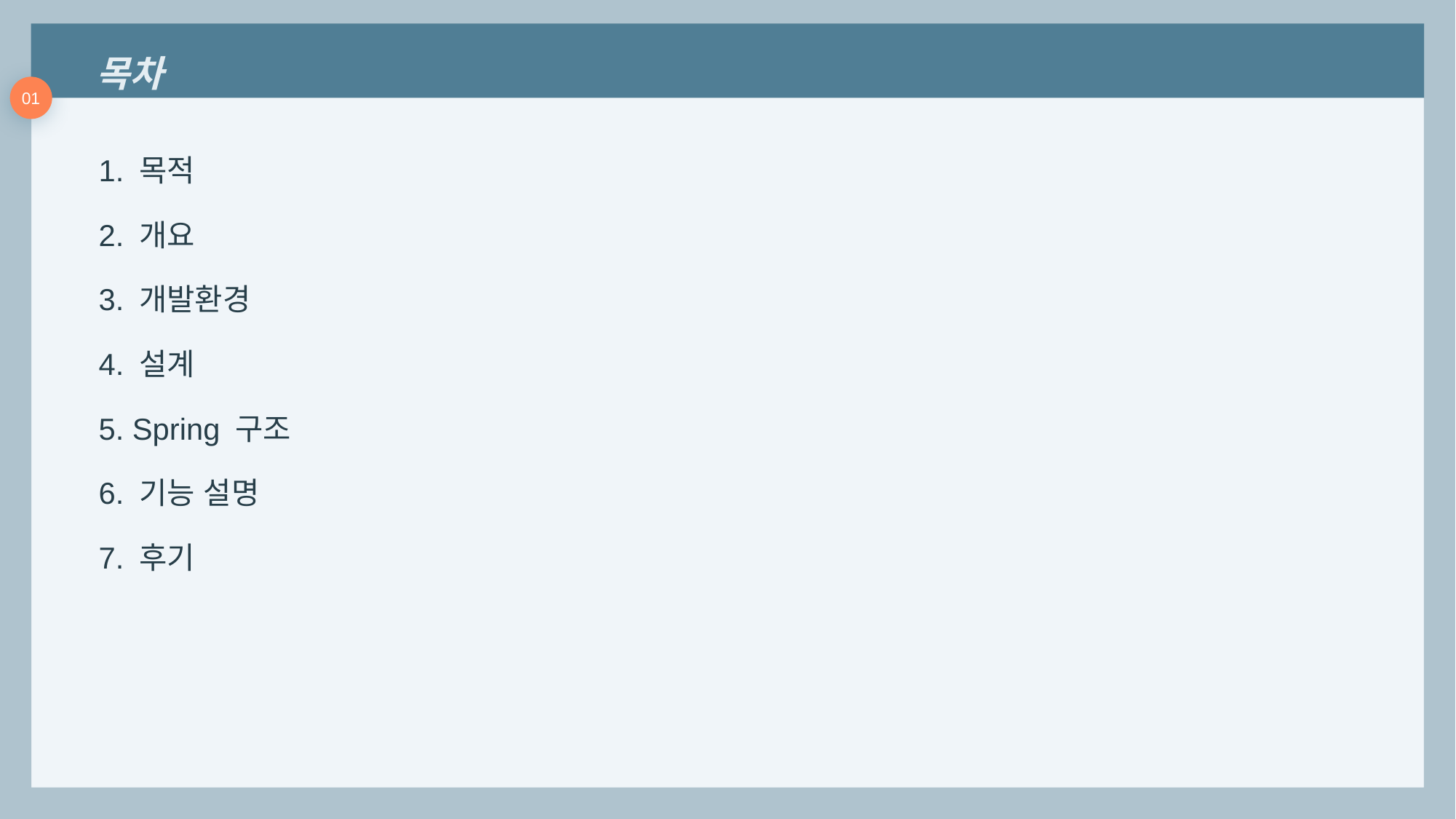

목차
01
| 1. 목적 |
| --- |
| 2. 개요 |
| 3. 개발환경 |
| 4. 설계 |
| 5. Spring 구조 |
| 6. 기능 설명 |
| 7. 후기 |